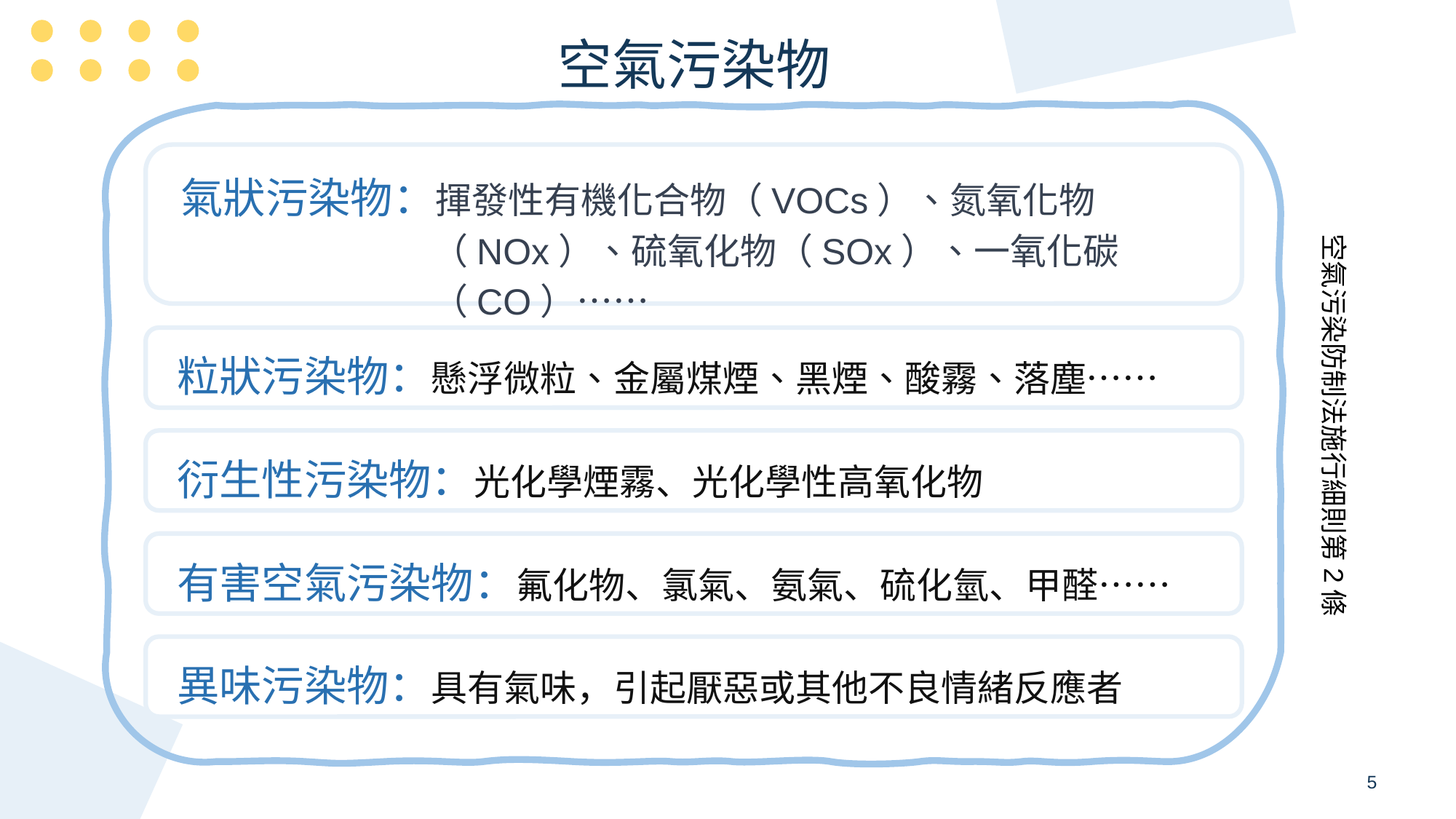

空氣污染物

氣狀污染物：揮發性有機化合物（VOCs）、氮氧化物（NOx）、硫氧化物（SOx）、一氧化碳（CO）……
空氣污染防制法施行細則第2條
粒狀污染物：懸浮微粒、金屬煤煙、黑煙、酸霧、落塵……
衍生性污染物：光化學煙霧、光化學性高氧化物
有害空氣污染物：氟化物、氯氣、氨氣、硫化氫、甲醛……
異味污染物：具有氣味，引起厭惡或其他不良情緒反應者